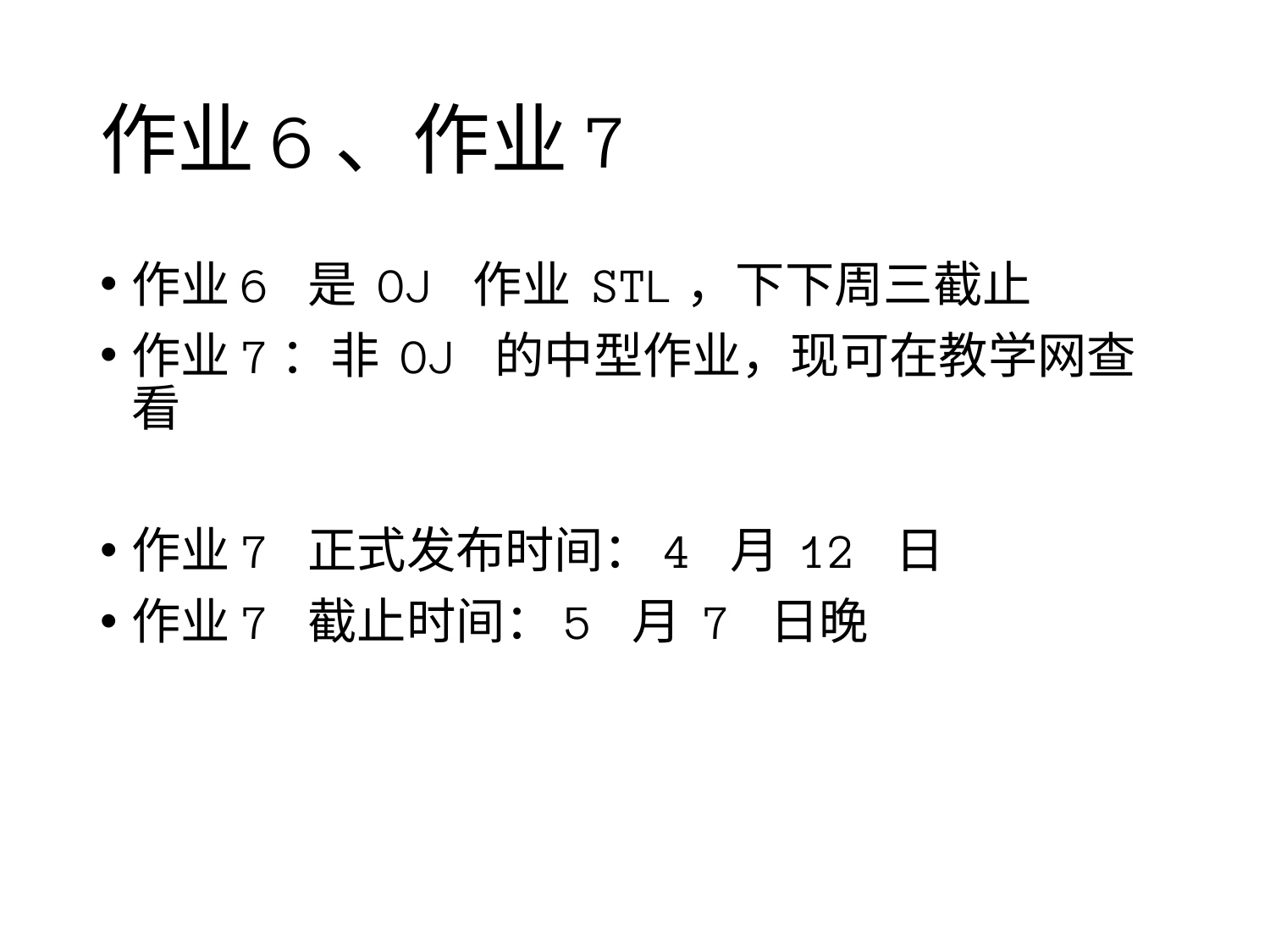

# 作业6、作业7
作业6 是 OJ 作业 STL，下下周三截止
作业7：非 OJ 的中型作业，现可在教学网查看

作业7 正式发布时间：4 月 12 日
作业7 截止时间：5 月 7 日晚